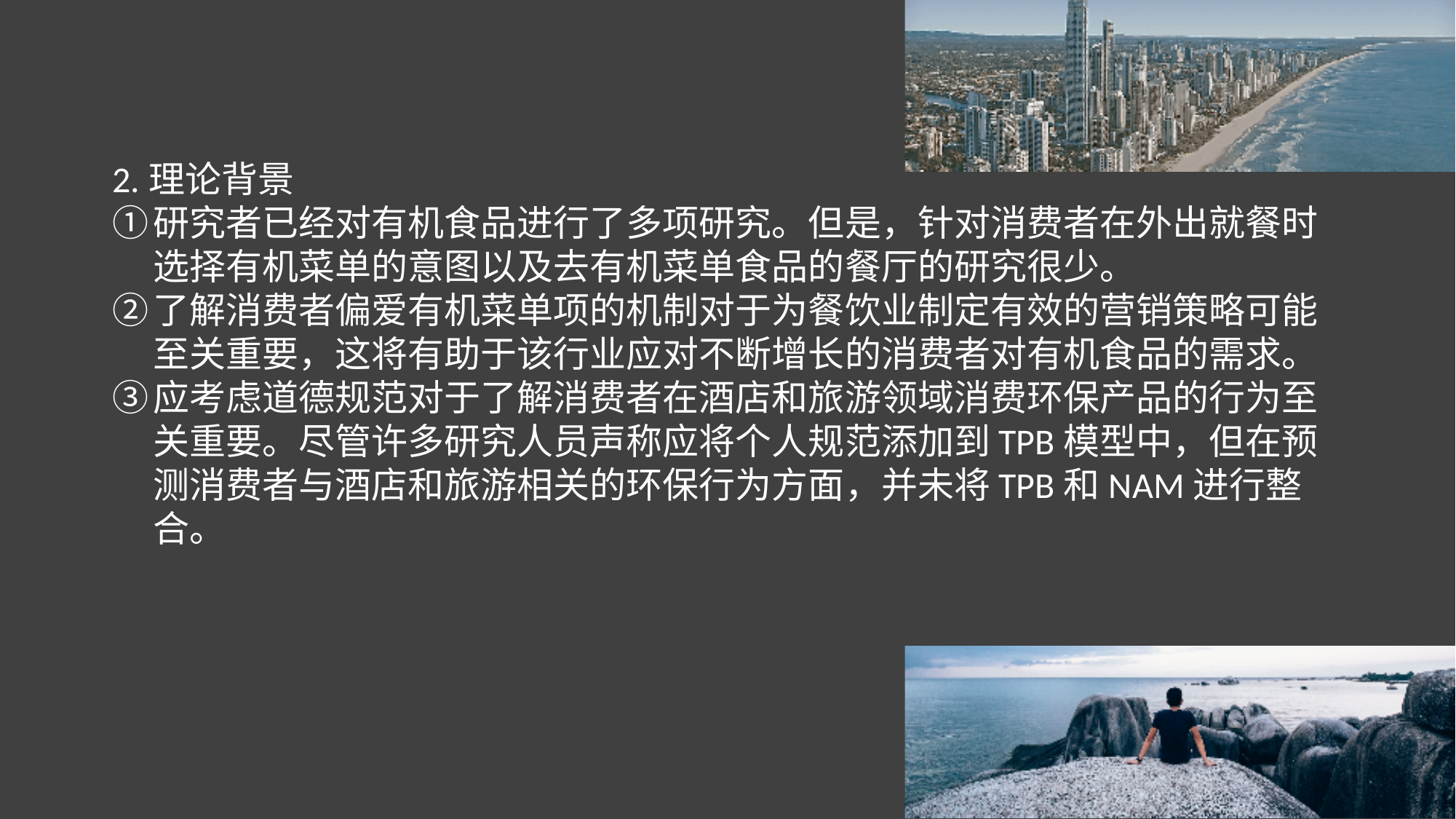

2.理论背景
研究者已经对有机食品进行了多项研究。但是，针对消费者在外出就餐时选择有机菜单的意图以及去有机菜单食品的餐厅的研究很少。
了解消费者偏爱有机菜单项的机制对于为餐饮业制定有效的营销策略可能至关重要，这将有助于该行业应对不断增长的消费者对有机食品的需求。
应考虑道德规范对于了解消费者在酒店和旅游领域消费环保产品的行为至关重要。尽管许多研究人员声称应将个人规范添加到TPB模型中，但在预测消费者与酒店和旅游相关的环保行为方面，并未将TPB和NAM进行整合。